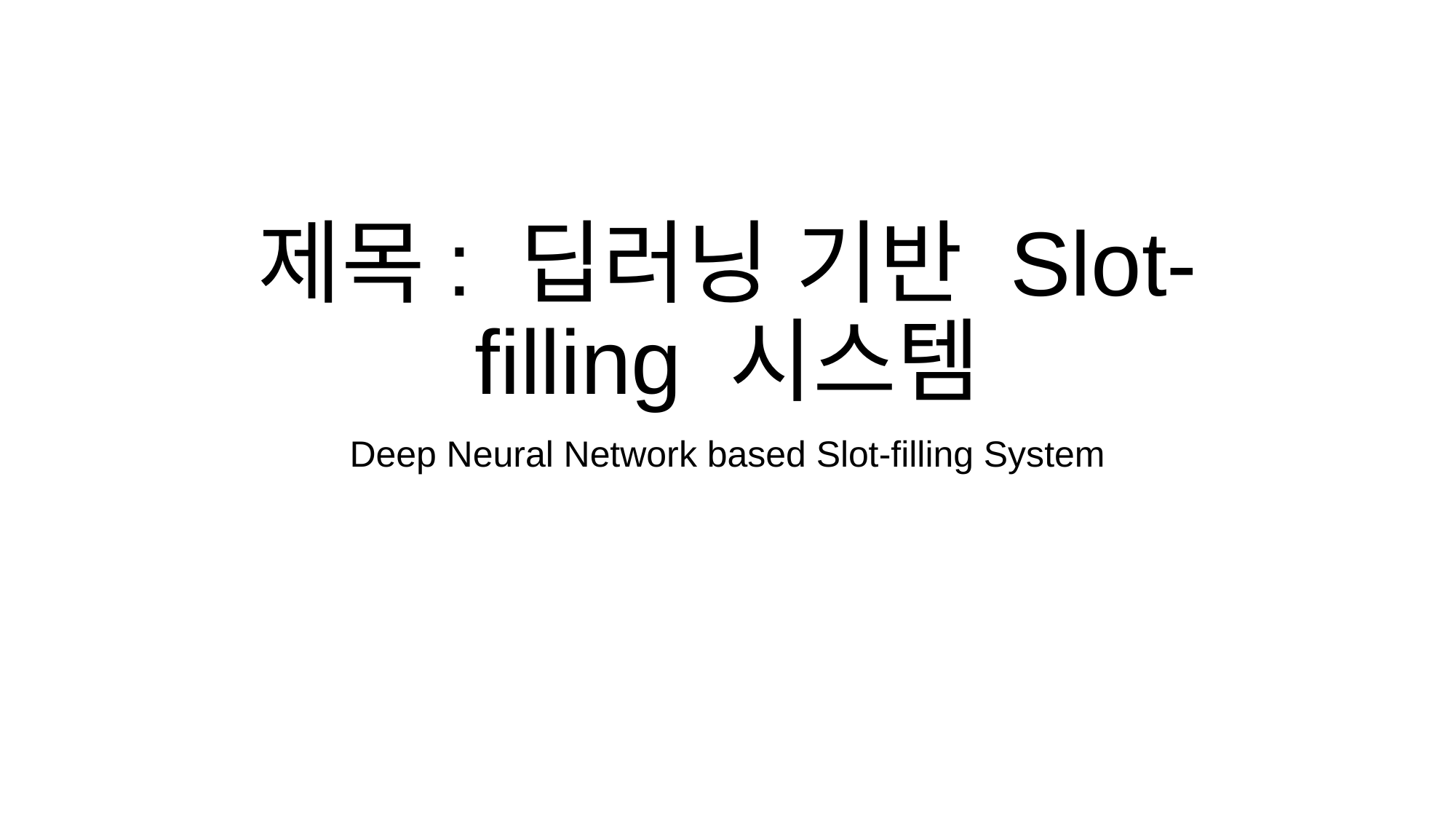

# 제목: 딥러닝 기반 Slot-filling 시스템
Deep Neural Network based Slot-filling System